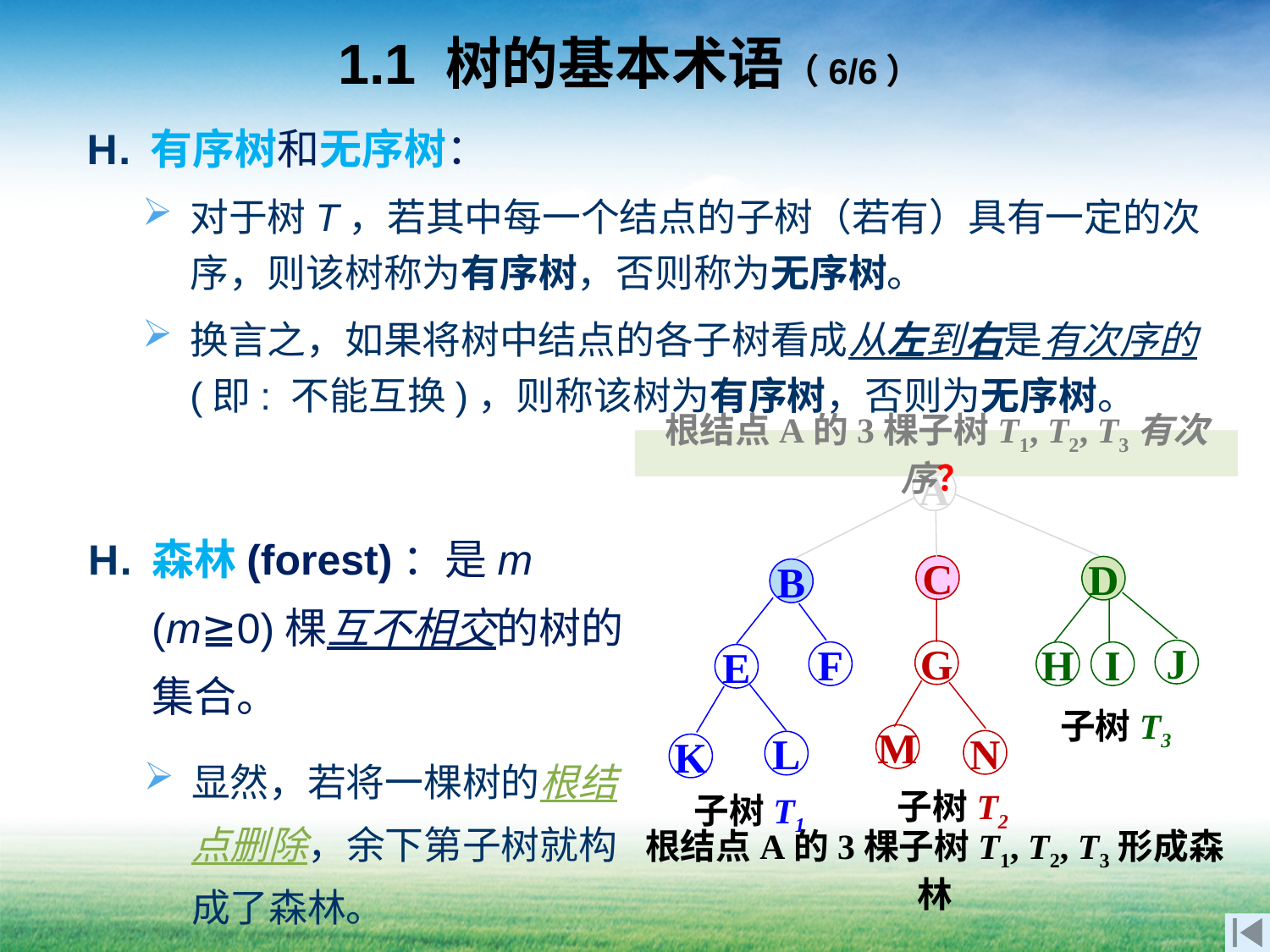

# 1.1 树的基本术语（6/6）
有序树和无序树：
对于树T，若其中每一个结点的子树（若有）具有一定的次序，则该树称为有序树，否则称为无序树。
换言之，如果将树中结点的各子树看成从左到右是有次序的(即: 不能互换)，则称该树为有序树，否则为无序树。
根结点A的3棵子树T1, T2, T3有次序？
A

C
D
B

J
G
F
H
I
E

M
N
L
K
子树T3
子树T2
子树T1
森林(forest)：是m (m≧0)棵互不相交的树的集合。
显然，若将一棵树的根结点删除，余下第子树就构成了森林。
根结点A的3棵子树T1, T2, T3形成森林